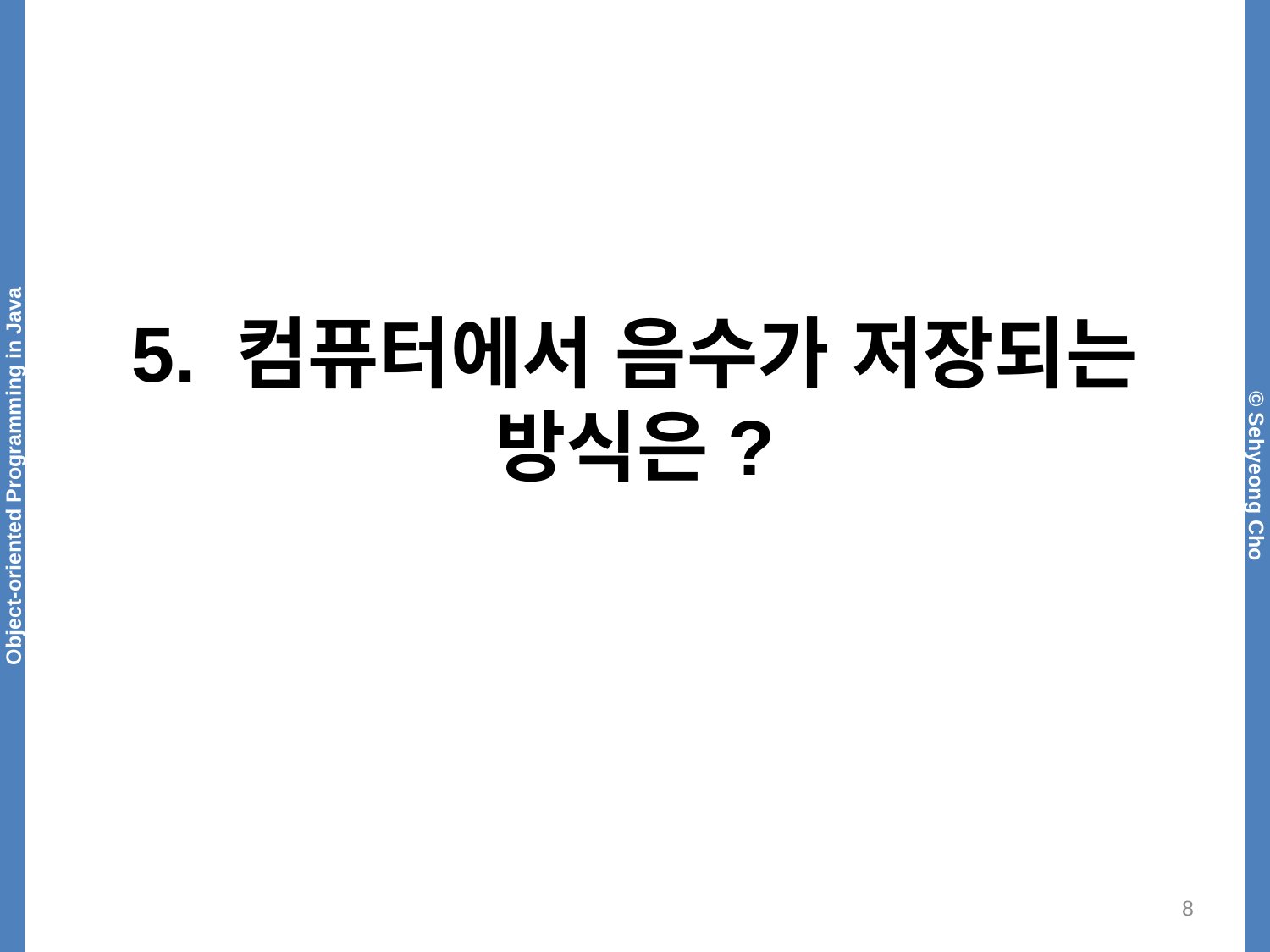

# 5. 컴퓨터에서 음수가 저장되는 방식은?

8